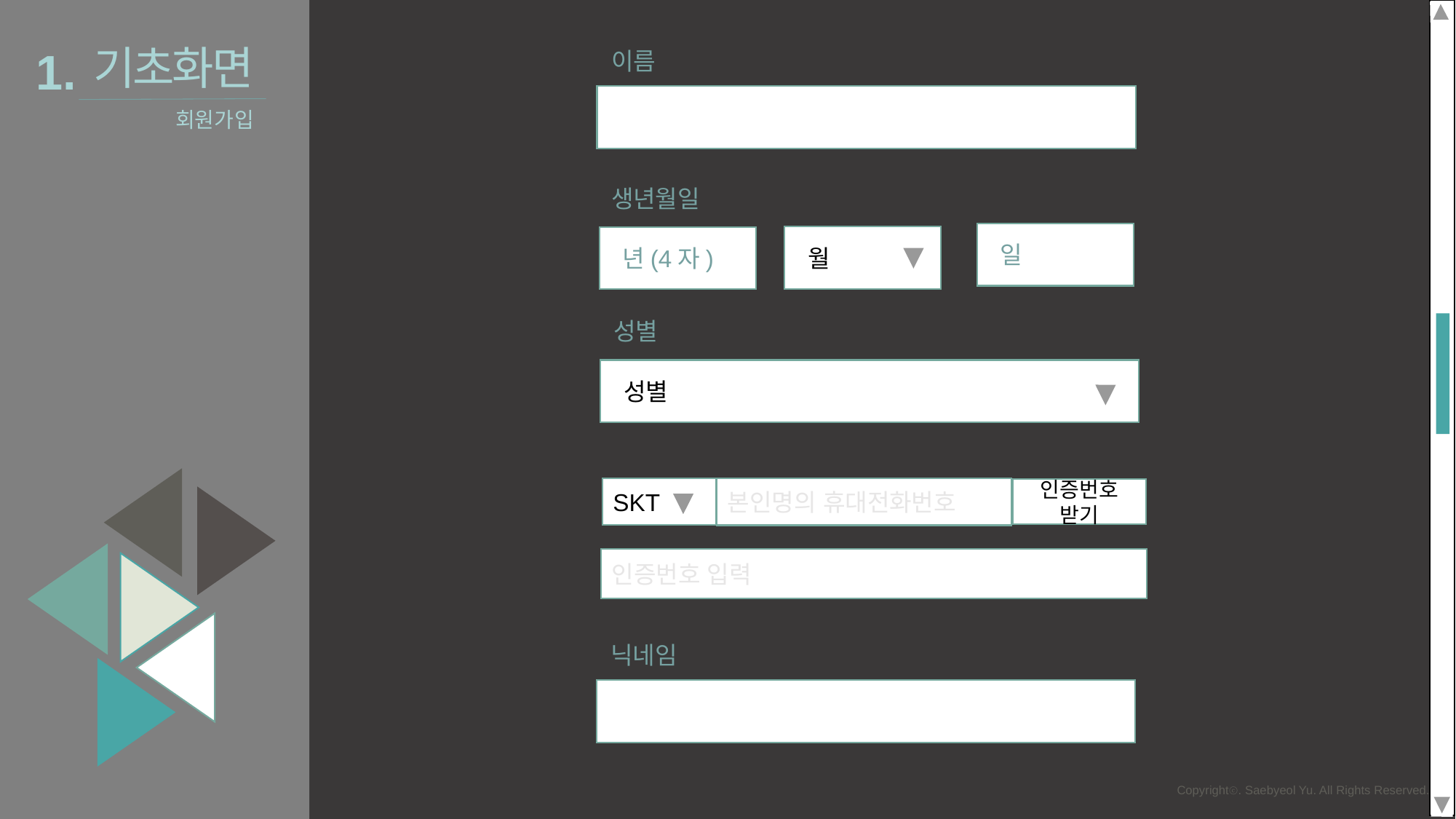

기초화면
이름
1.

회원가입
생년월일
 일
 월
 년(4자)

성별

 성별

SKT
본인명의 휴대전화번호
인증번호
받기

인증번호 입력
닉네임